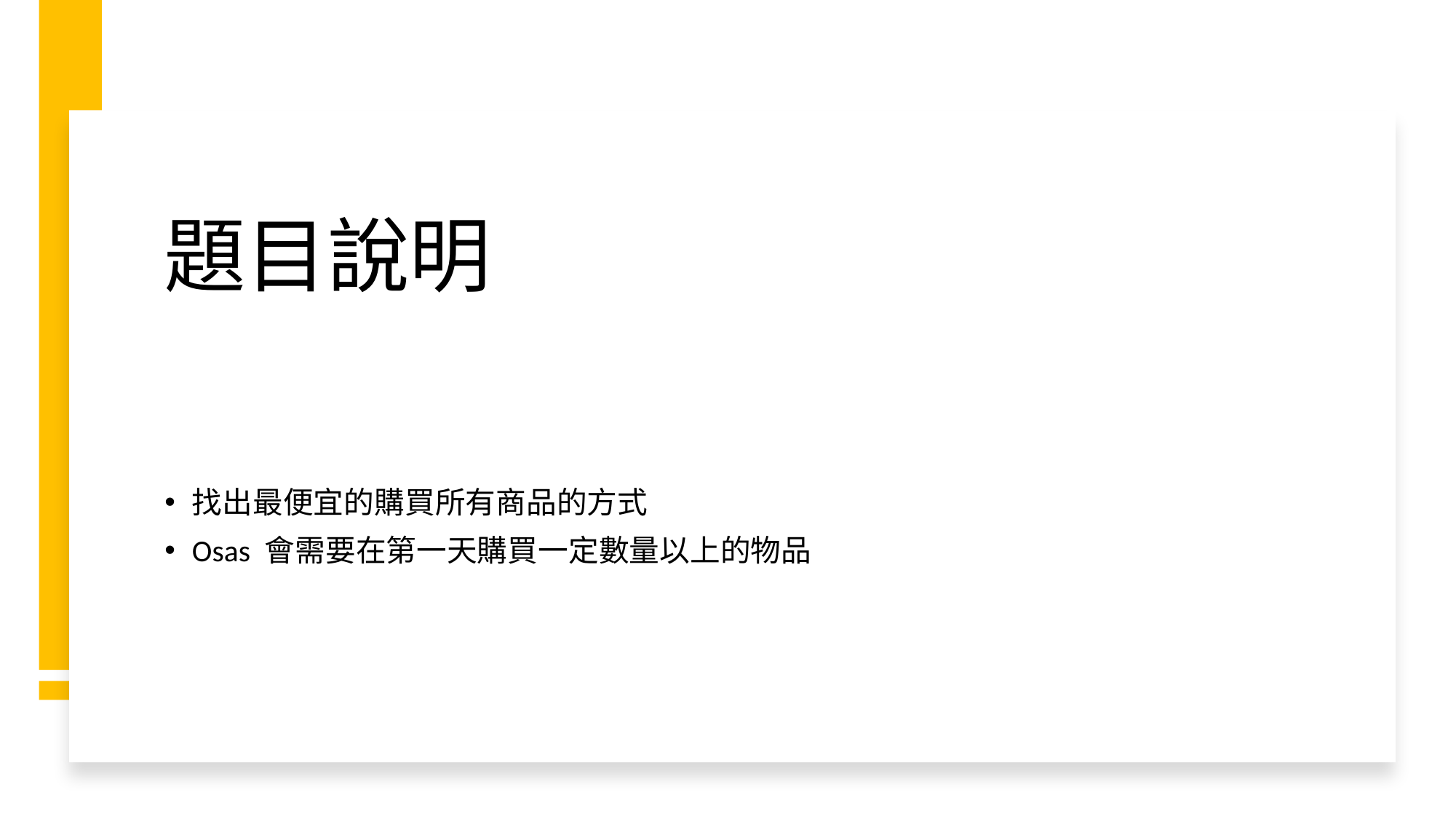

# 題目說明

找出最便宜的購買所有商品的方式
Osas 會需要在第一天購買一定數量以上的物品